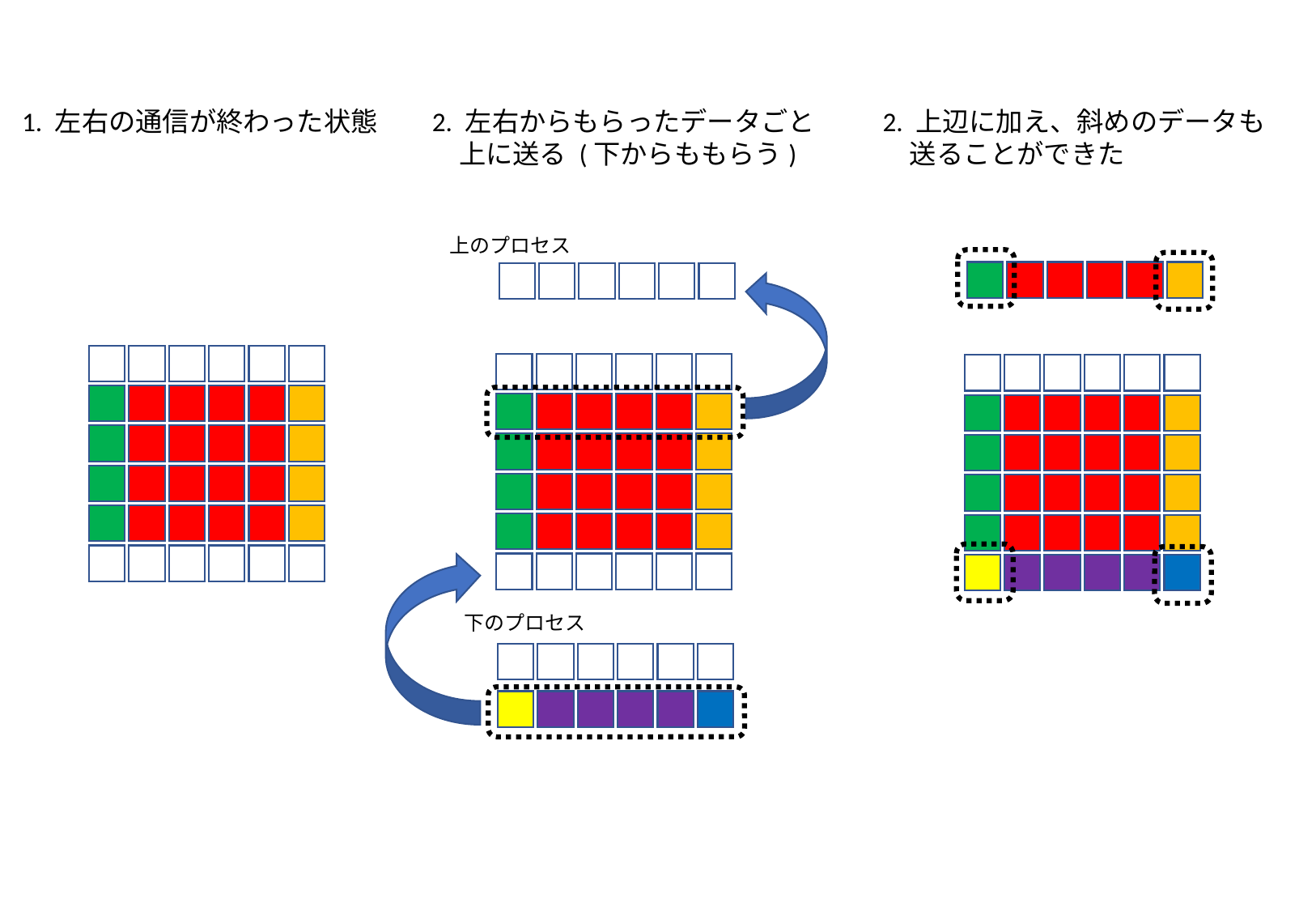

1. 左右の通信が終わった状態
2. 左右からもらったデータごと
　上に送る (下からももらう)
2. 上辺に加え、斜めのデータも
　送ることができた
上のプロセス

下のプロセス